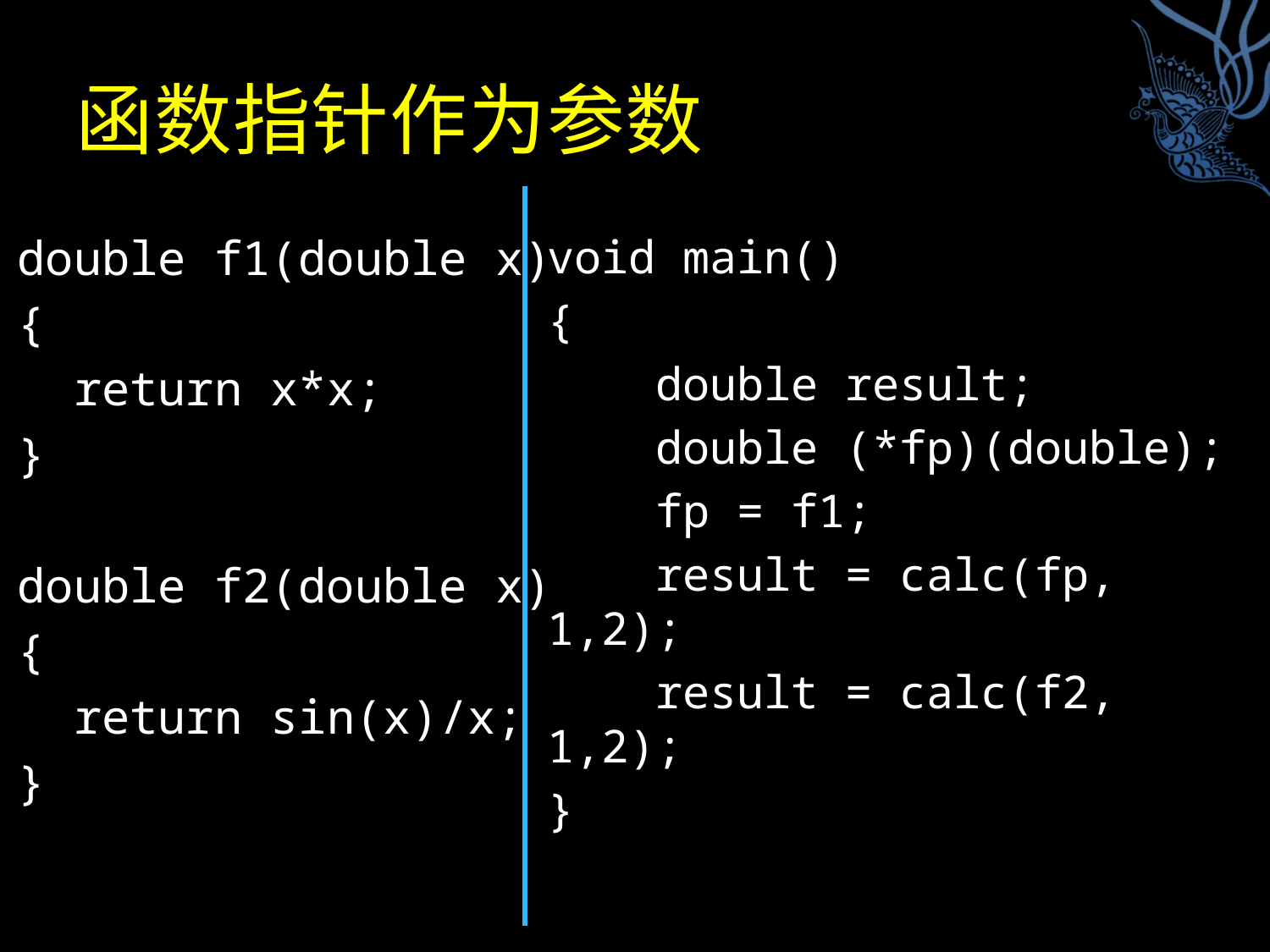

# 函数指针作为参数
double f1(double x)
{
  return x*x;
}

double f2(double x)
{
  return sin(x)/x;
}

void main()
{
    double result;
    double (*fp)(double);
    fp = f1;
    result = calc(fp, 1,2);
    result = calc(f2, 1,2);
}